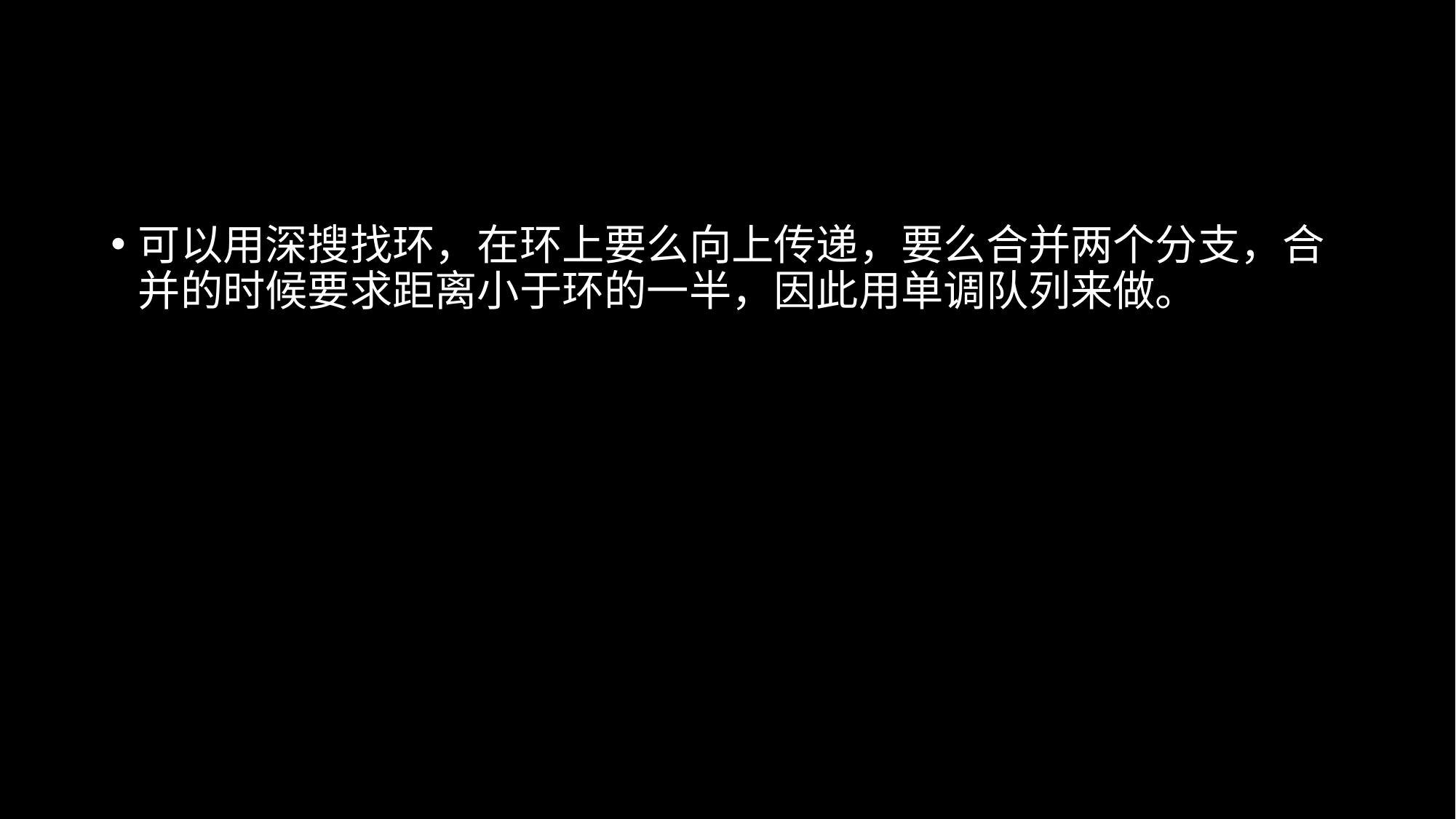

#
可以用深搜找环，在环上要么向上传递，要么合并两个分支，合并的时候要求距离小于环的一半，因此用单调队列来做。